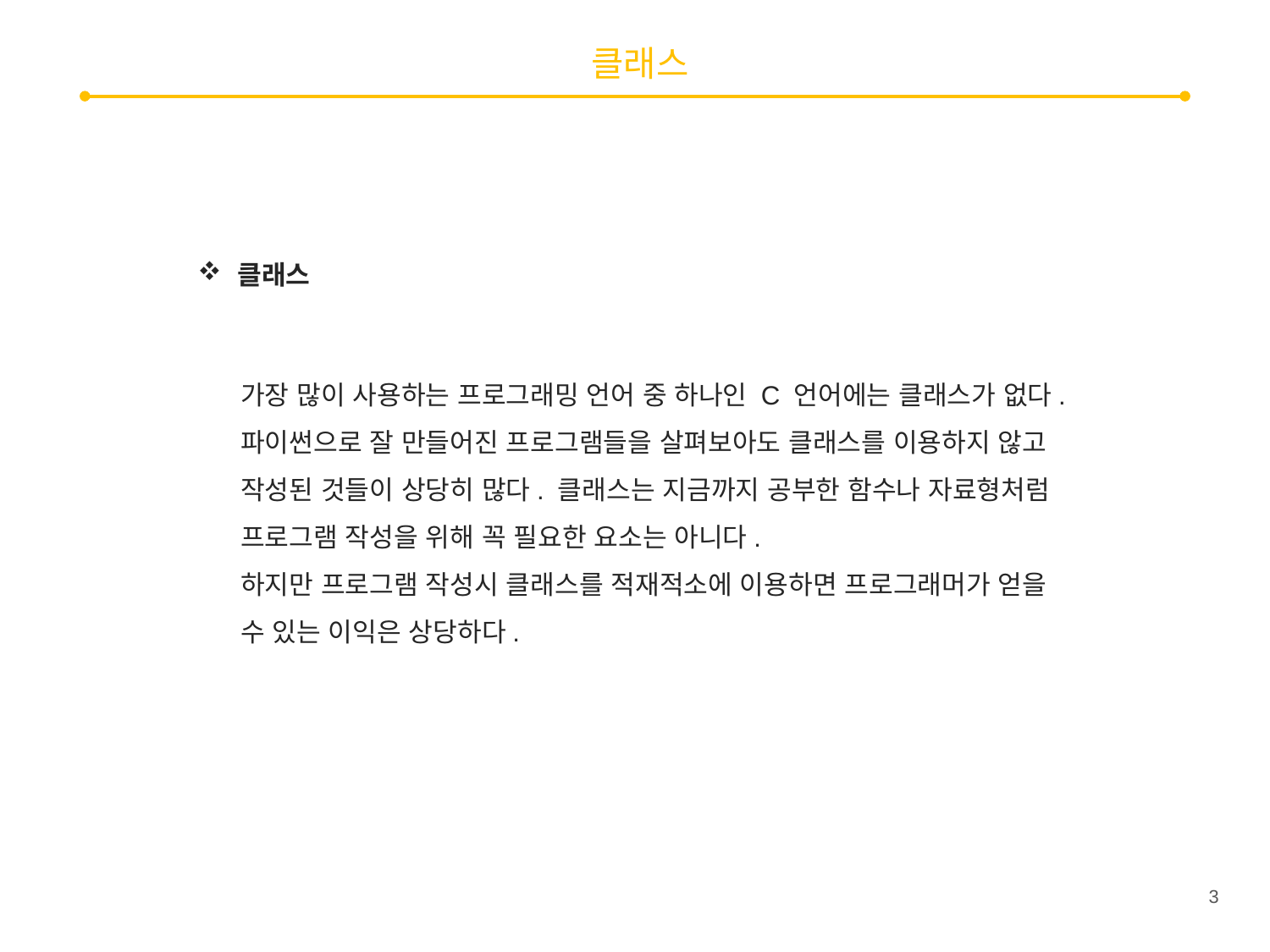

# 클래스
클래스
가장 많이 사용하는 프로그래밍 언어 중 하나인 C 언어에는 클래스가 없다.
파이썬으로 잘 만들어진 프로그램들을 살펴보아도 클래스를 이용하지 않고 작성된 것들이 상당히 많다. 클래스는 지금까지 공부한 함수나 자료형처럼 프로그램 작성을 위해 꼭 필요한 요소는 아니다.
하지만 프로그램 작성시 클래스를 적재적소에 이용하면 프로그래머가 얻을 수 있는 이익은 상당하다.